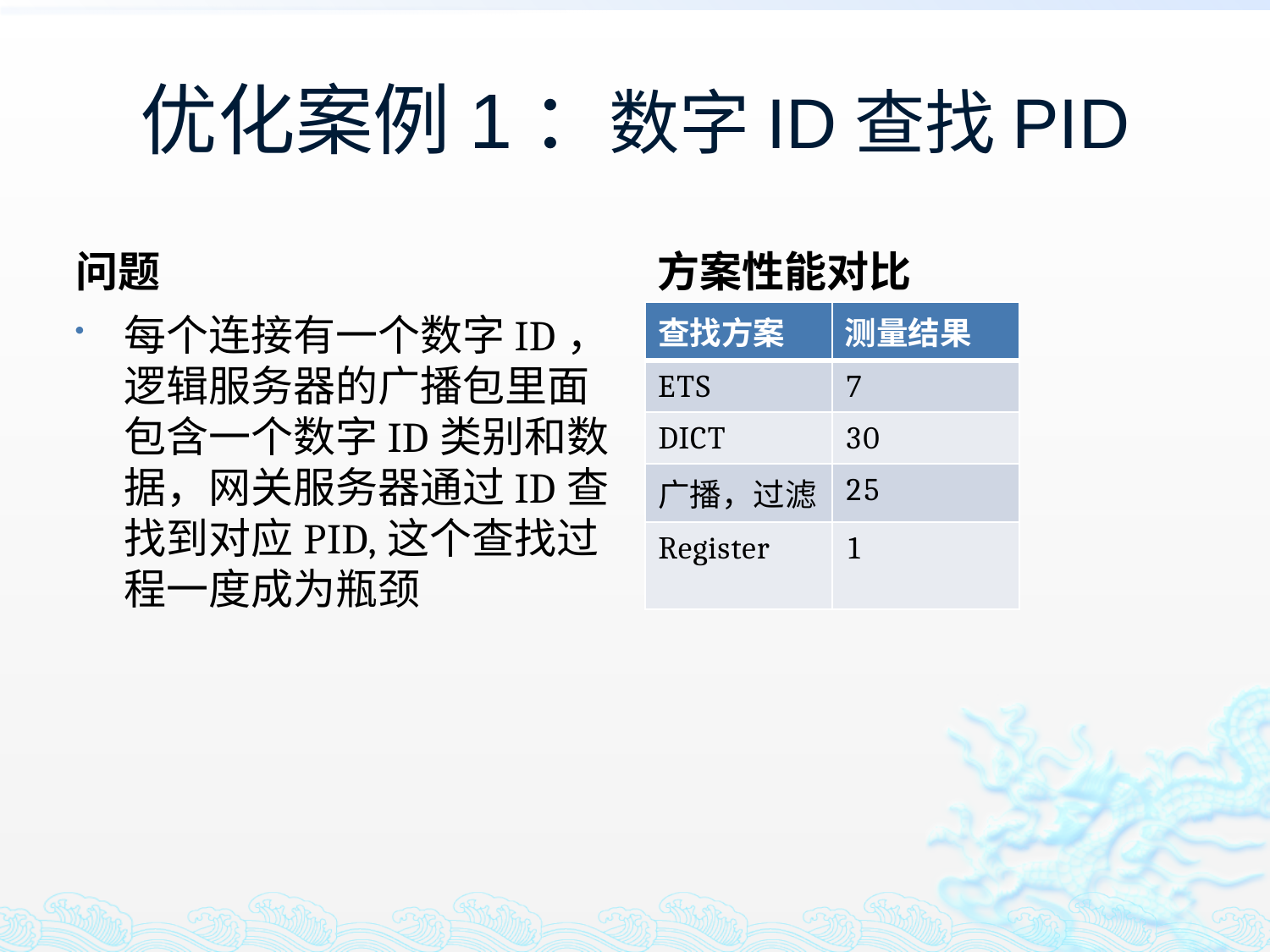

# 优化案例1：数字ID查找PID
问题
方案性能对比
每个连接有一个数字ID，逻辑服务器的广播包里面包含一个数字ID类别和数据，网关服务器通过ID查找到对应PID,这个查找过程一度成为瓶颈
| 查找方案 | 测量结果 |
| --- | --- |
| ETS | 7 |
| DICT | 30 |
| 广播，过滤 | 25 |
| Register | 1 |